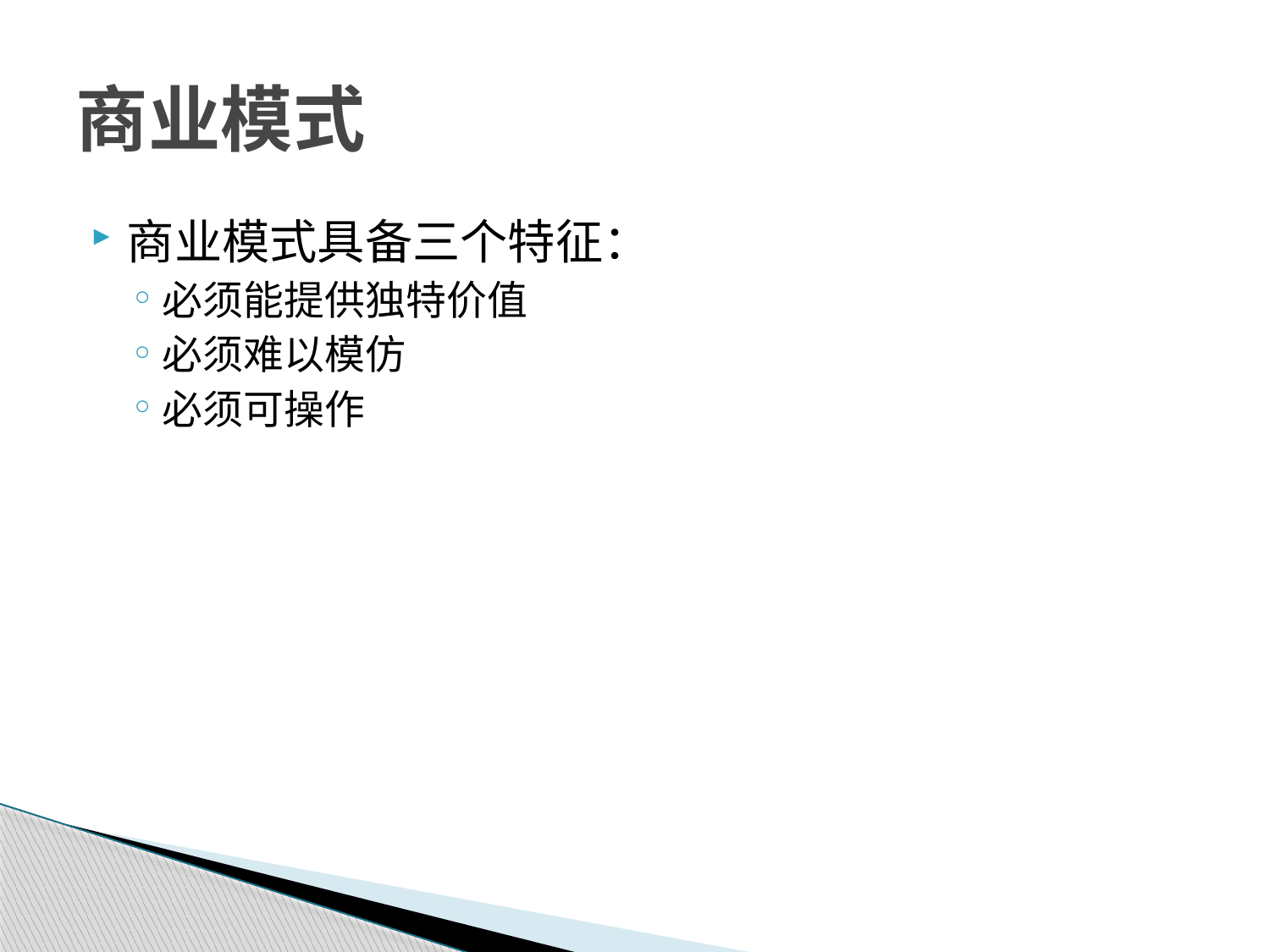

# 商业模式
商业模式具备三个特征：
必须能提供独特价值
必须难以模仿
必须可操作